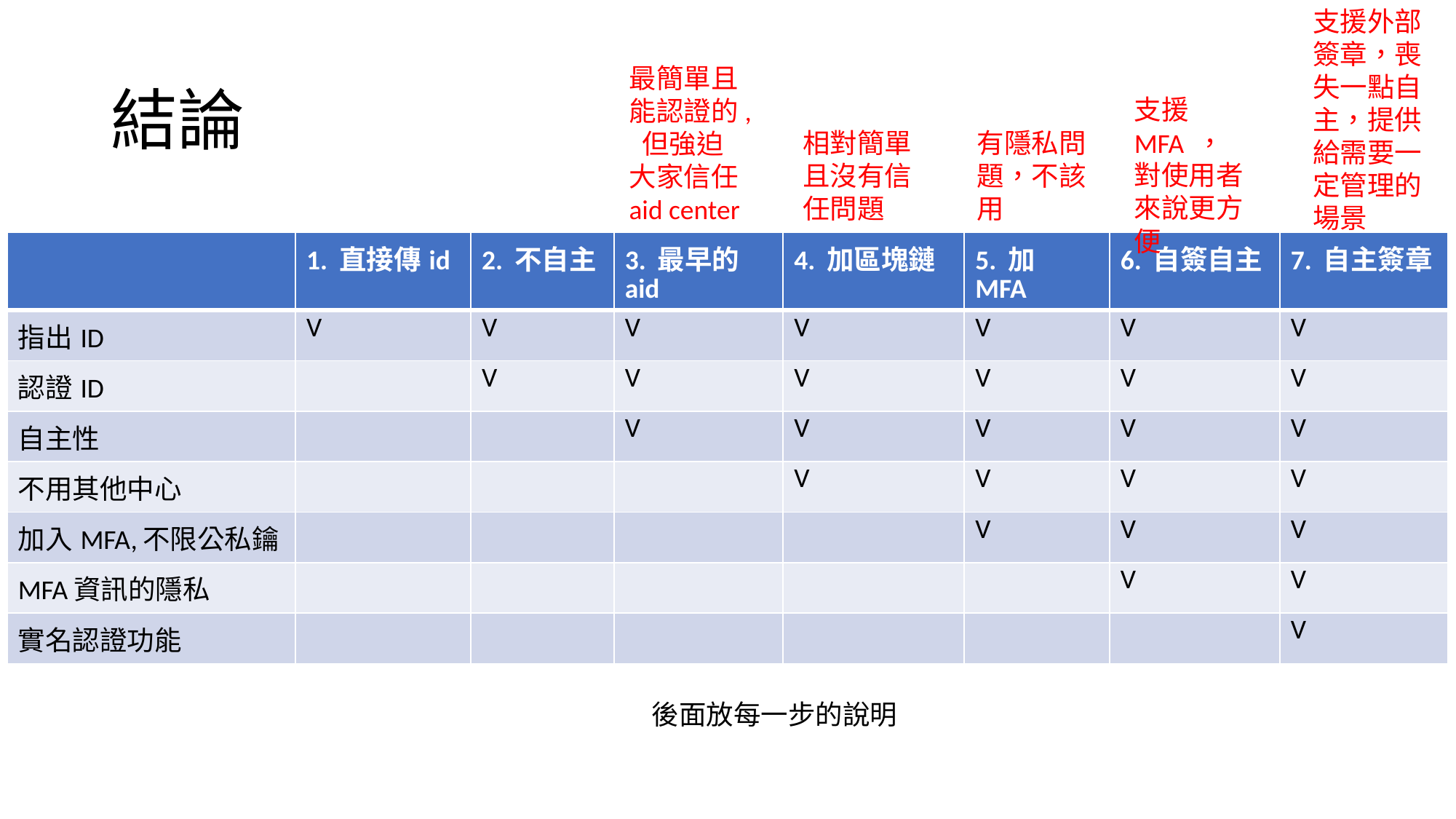

支援外部簽章，喪失一點自主，提供給需要一定管理的場景
# 結論
最簡單且能認證的, 但強迫大家信任aid center
支援 MFA ，對使用者來說更方便
相對簡單且沒有信任問題
有隱私問題，不該用
|  | 1. 直接傳id | 2. 不自主 | 3. 最早的aid | 4. 加區塊鏈 | 5. 加 MFA | 6. 自簽自主 | 7. 自主簽章 |
| --- | --- | --- | --- | --- | --- | --- | --- |
| 指出ID | V | V | V | V | V | V | V |
| 認證ID |  | V | V | V | V | V | V |
| 自主性 |  |  | V | V | V | V | V |
| 不用其他中心 |  |  |  | V | V | V | V |
| 加入MFA,不限公私鑰 |  |  |  |  | V | V | V |
| MFA資訊的隱私 |  |  |  |  |  | V | V |
| 實名認證功能 |  |  |  |  |  |  | V |
後面放每一步的說明